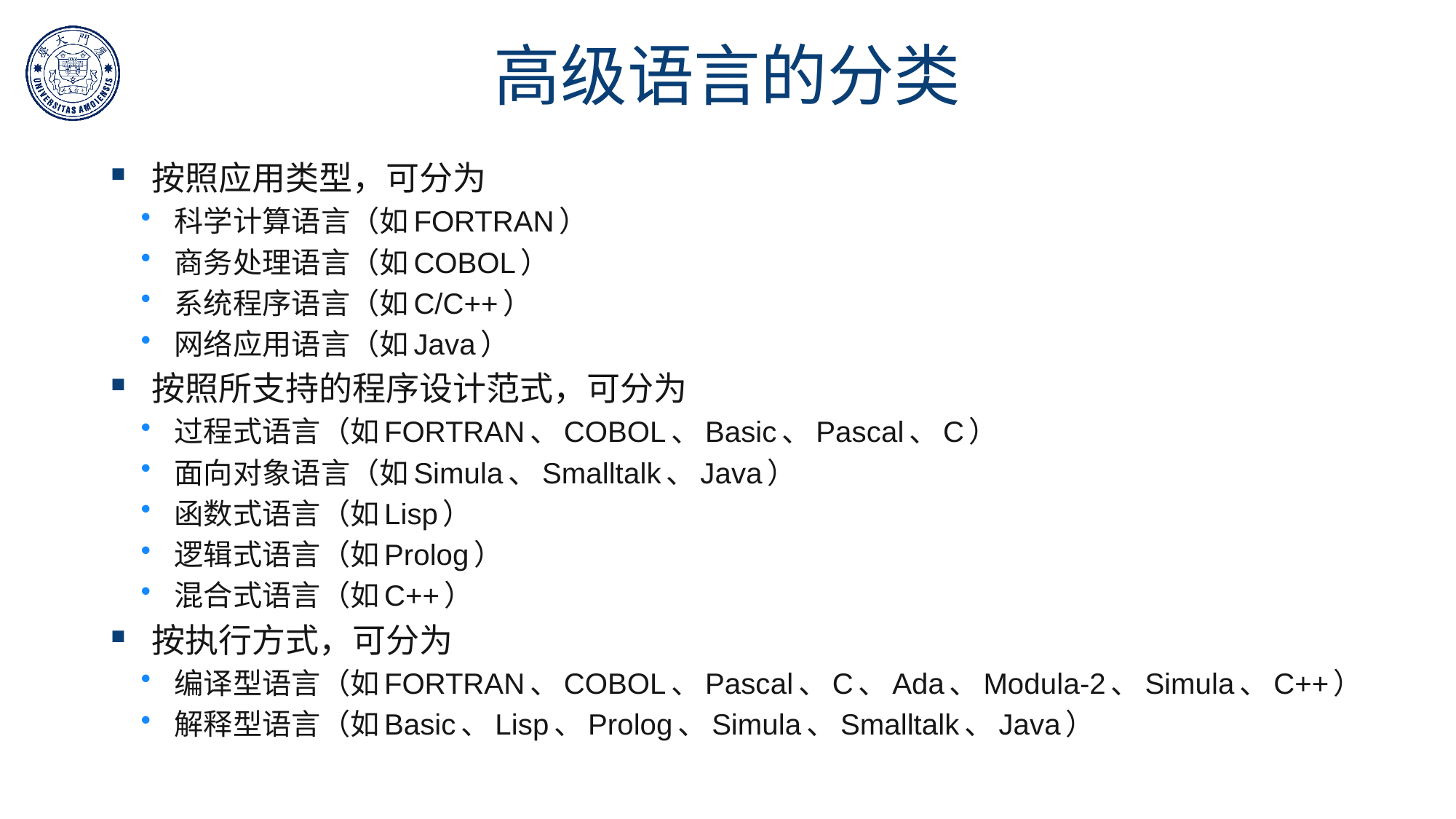

# 高级语言的分类
按照应用类型，可分为
科学计算语言（如FORTRAN）
商务处理语言（如COBOL）
系统程序语言（如C/C++）
网络应用语言（如Java）
按照所支持的程序设计范式，可分为
过程式语言（如FORTRAN、COBOL、Basic、Pascal、C）
面向对象语言（如Simula、Smalltalk、Java）
函数式语言（如Lisp）
逻辑式语言（如Prolog）
混合式语言（如C++）
按执行方式，可分为
编译型语言（如FORTRAN、COBOL、Pascal、C、Ada、Modula-2、Simula、C++）
解释型语言（如Basic、Lisp、Prolog、Simula、Smalltalk、Java）
44